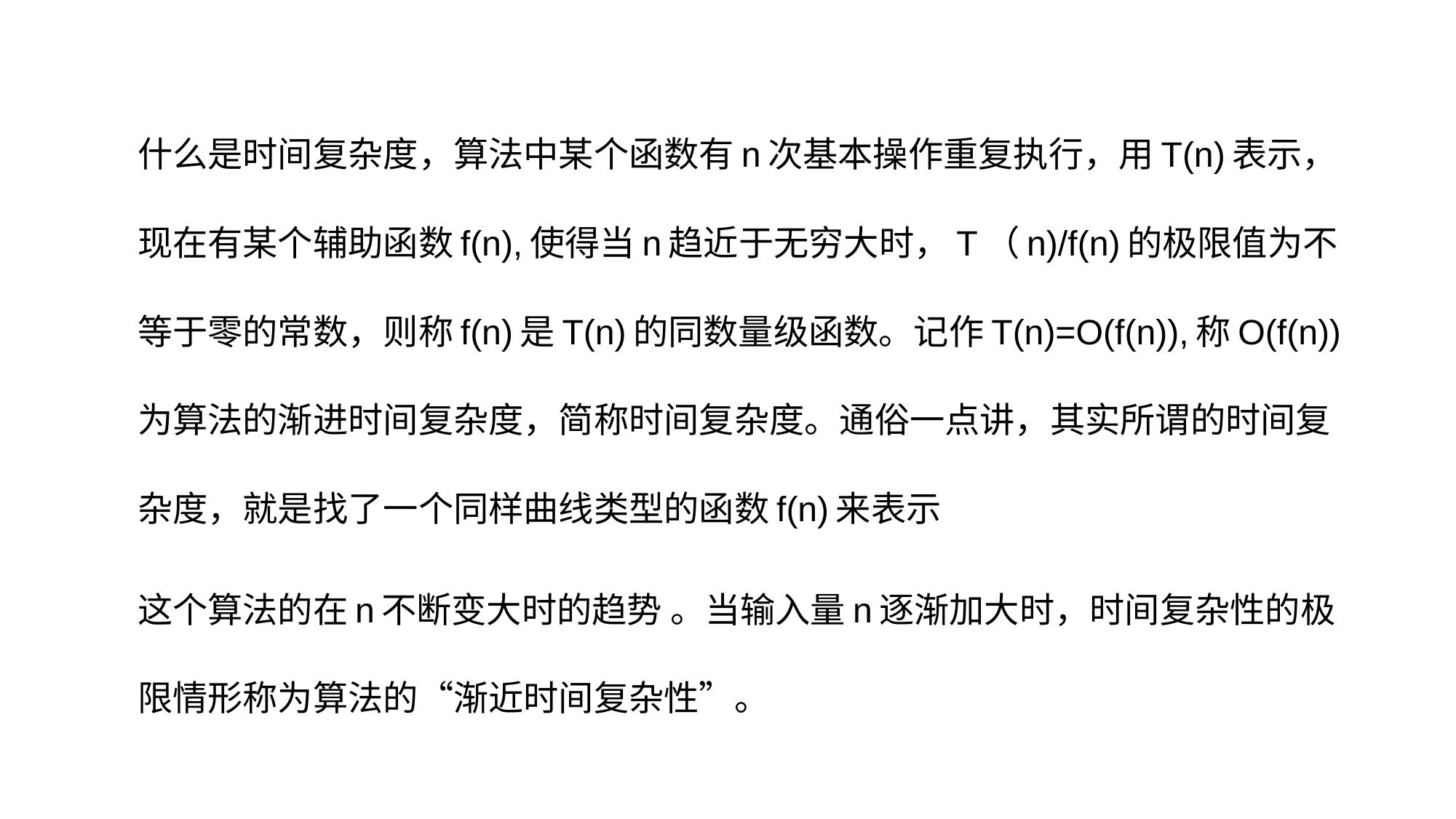

什么是时间复杂度，算法中某个函数有n次基本操作重复执行，用T(n)表示，现在有某个辅助函数f(n),使得当n趋近于无穷大时，T（n)/f(n)的极限值为不等于零的常数，则称f(n)是T(n)的同数量级函数。记作T(n)=O(f(n)),称O(f(n)) 为算法的渐进时间复杂度，简称时间复杂度。通俗一点讲，其实所谓的时间复杂度，就是找了一个同样曲线类型的函数f(n)来表示
这个算法的在n不断变大时的趋势 。当输入量n逐渐加大时，时间复杂性的极限情形称为算法的“渐近时间复杂性”。